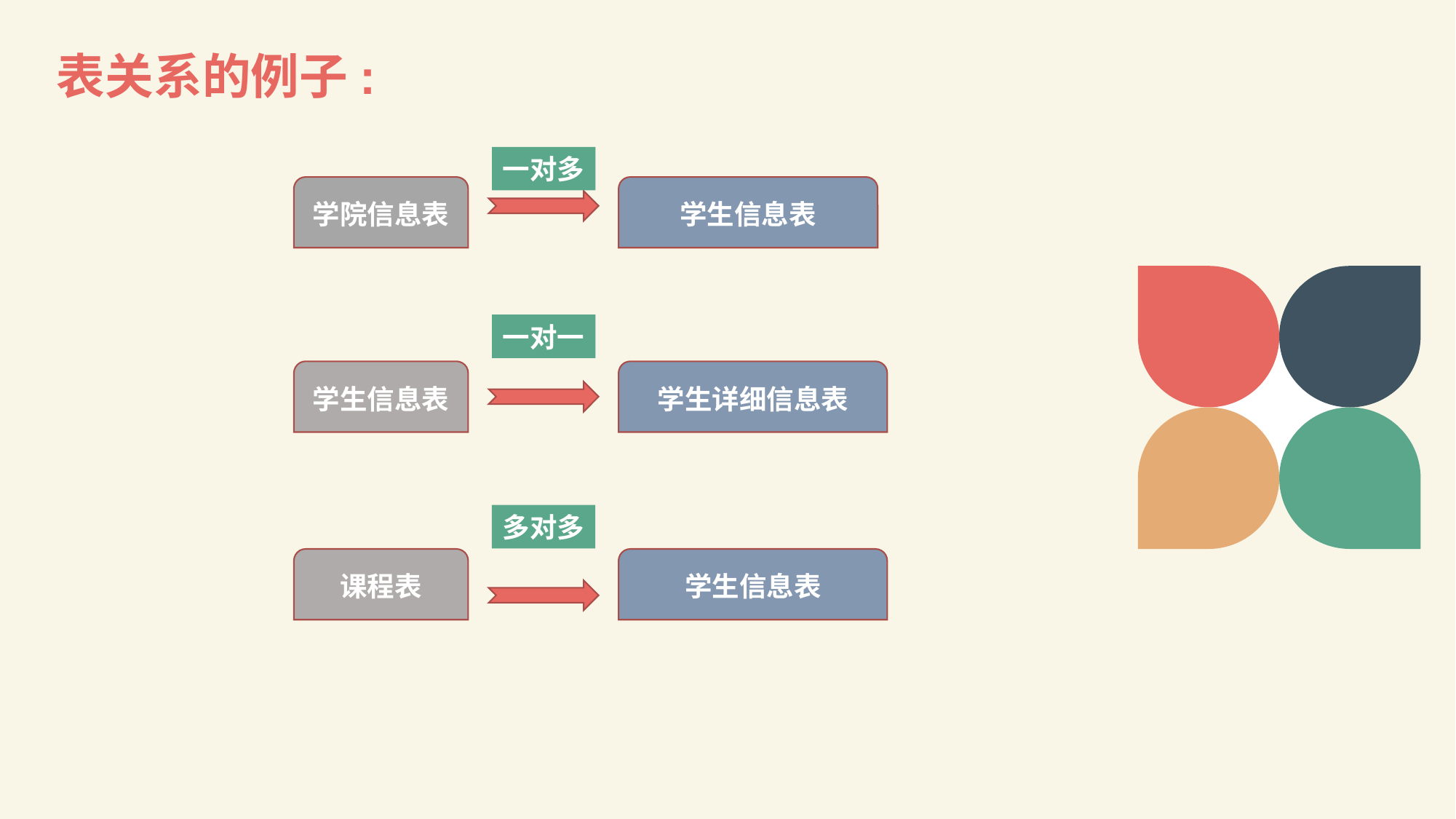

# 表关系的例子:
一对多
学院信息表
学生信息表

一对一
LOREM
学生信息表
学生详细信息表

多对多
课程表
学生信息表